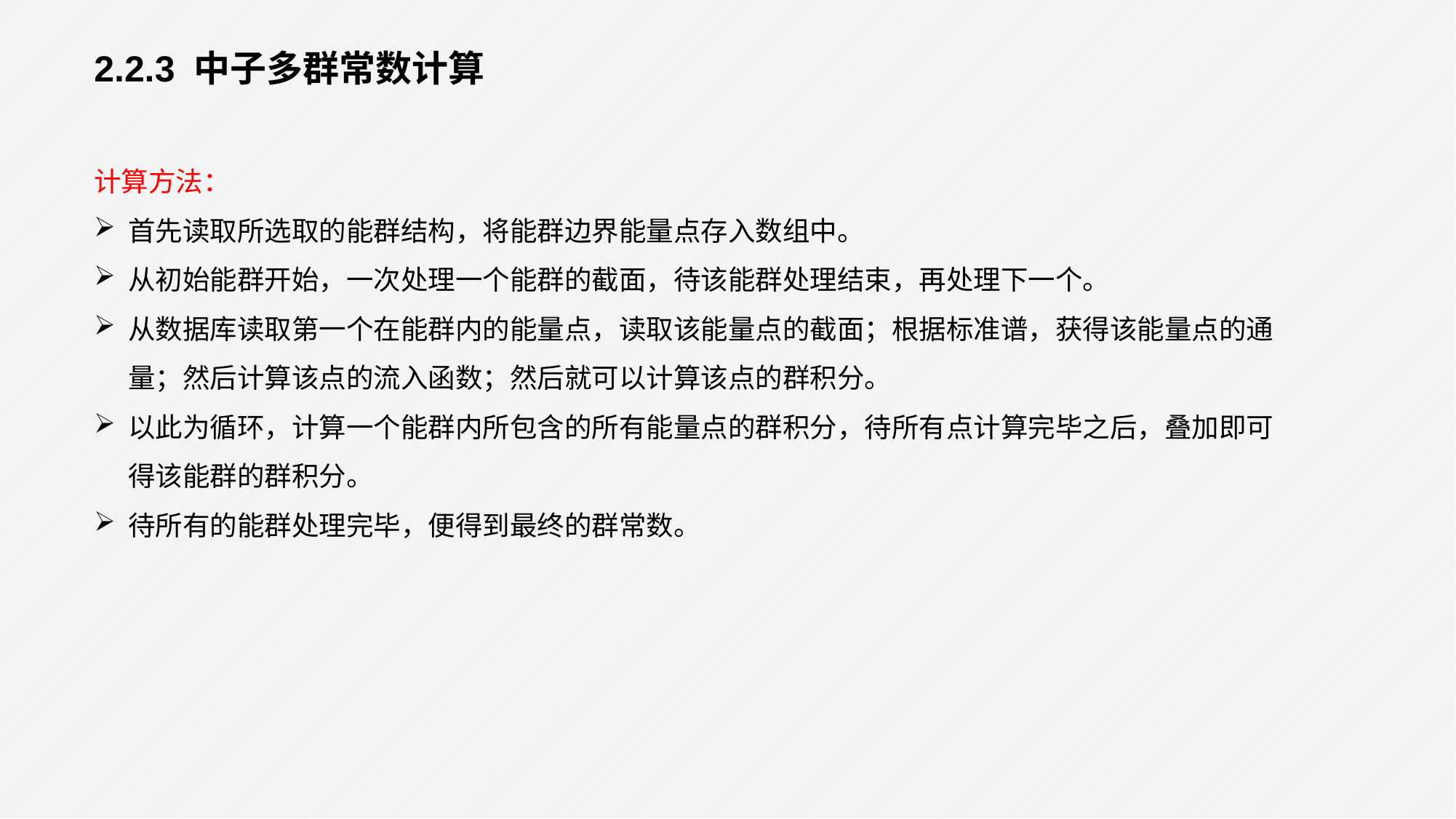

2.2.3 中子多群常数计算
计算方法：
首先读取所选取的能群结构，将能群边界能量点存入数组中。
从初始能群开始，一次处理一个能群的截面，待该能群处理结束，再处理下一个。
从数据库读取第一个在能群内的能量点，读取该能量点的截面；根据标准谱，获得该能量点的通量；然后计算该点的流入函数；然后就可以计算该点的群积分。
以此为循环，计算一个能群内所包含的所有能量点的群积分，待所有点计算完毕之后，叠加即可得该能群的群积分。
待所有的能群处理完毕，便得到最终的群常数。